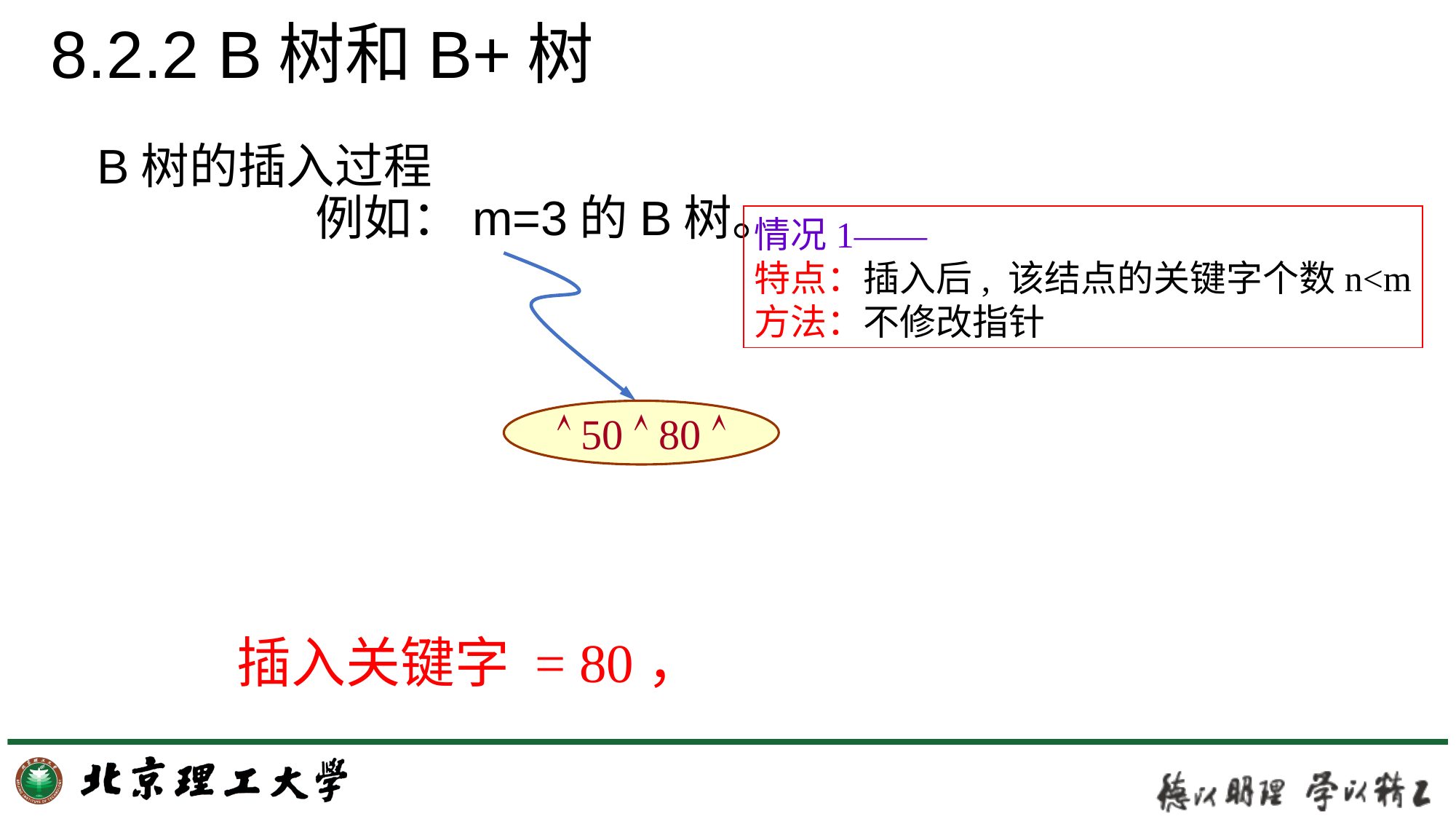

# 8.2.2 B树和B+树
B树的插入过程
		例如：m=3的B树。
情况1——
特点：插入后, 该结点的关键字个数n<m
方法：不修改指针

∧ 50 ∧ 80 ∧
插入关键字 = 80，